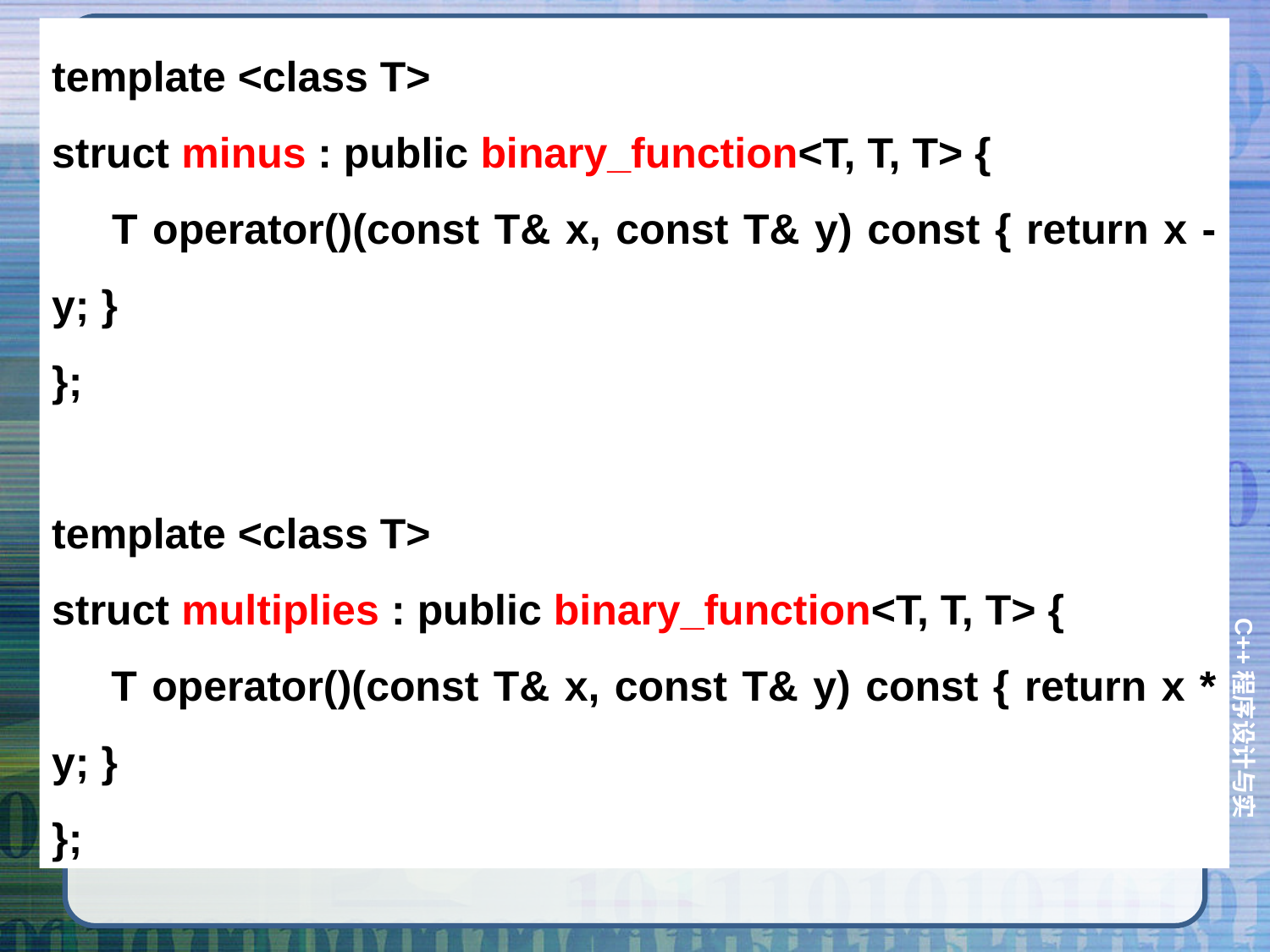

template <class T>
struct minus : public binary_function<T, T, T> {
    T operator()(const T& x, const T& y) const { return x - y; }
};

template <class T>
struct multiplies : public binary_function<T, T, T> {
    T operator()(const T& x, const T& y) const { return x * y; }
};
# C++函数对象，伪函数